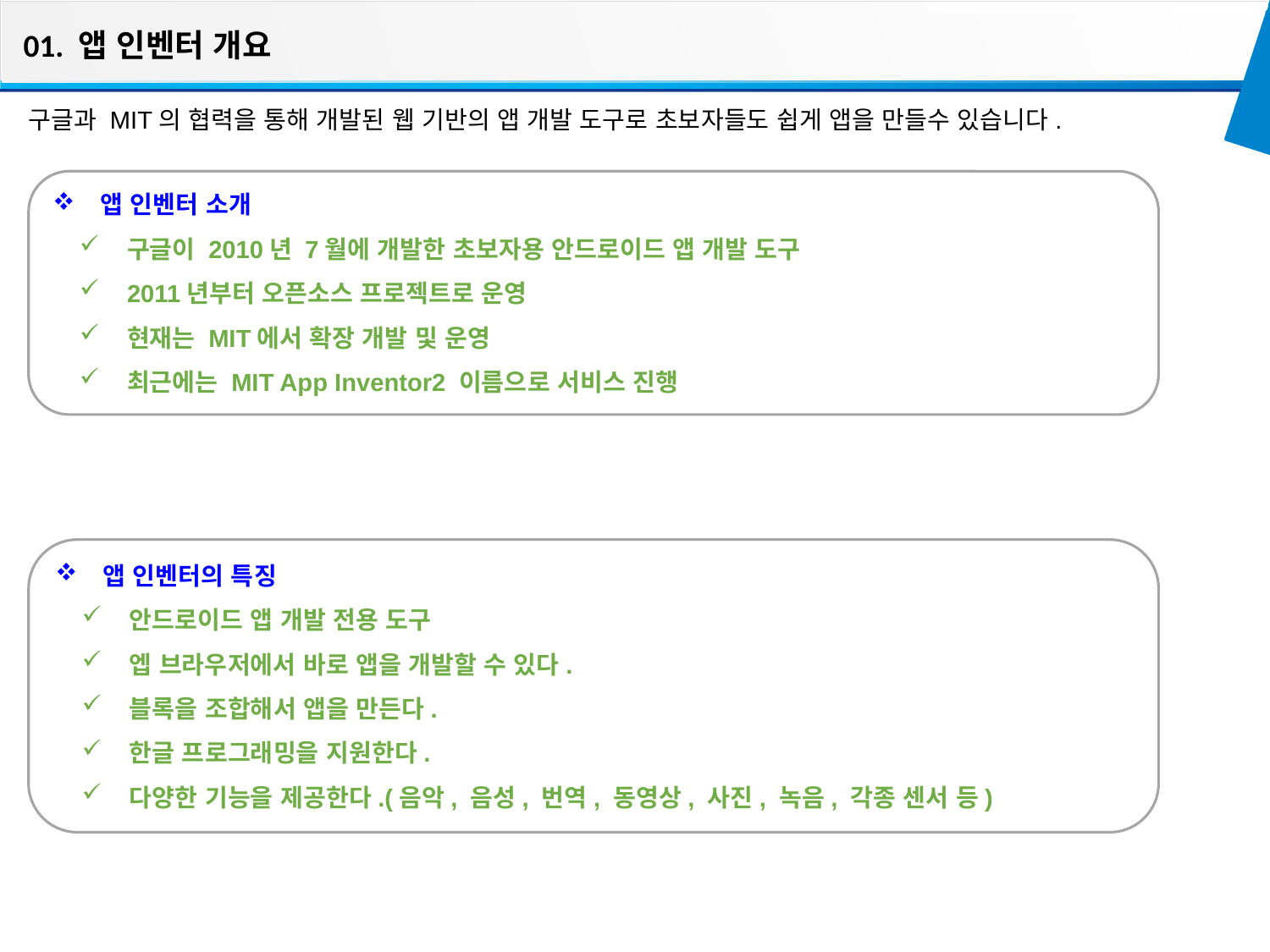

01. 앱 인벤터 개요

구글과 MIT의 협력을 통해 개발된 웹 기반의 앱 개발 도구로 초보자들도 쉽게 앱을 만들수 있습니다.
앱 인벤터 소개
구글이 2010년 7월에 개발한 초보자용 안드로이드 앱 개발 도구
2011년부터 오픈소스 프로젝트로 운영
현재는 MIT에서 확장 개발 및 운영
최근에는 MIT App Inventor2 이름으로 서비스 진행
앱 인벤터의 특징
안드로이드 앱 개발 전용 도구
엡 브라우저에서 바로 앱을 개발할 수 있다.
블록을 조합해서 앱을 만든다.
한글 프로그래밍을 지원한다.
다양한 기능을 제공한다.(음악, 음성, 번역, 동영상, 사진, 녹음, 각종 센서 등)